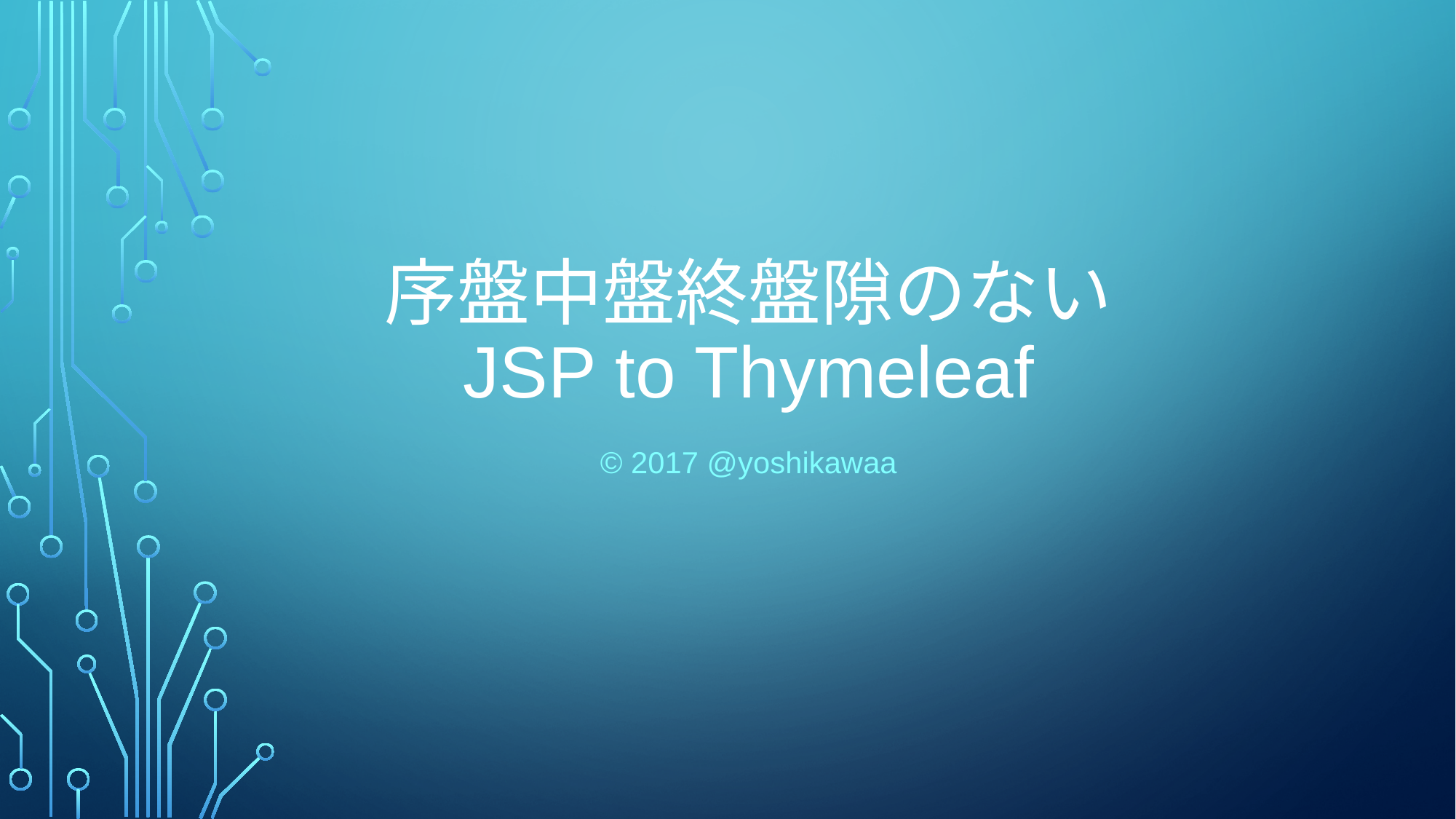

# 序盤中盤終盤隙のない JSP to Thymeleaf
© 2017 @yoshikawaa